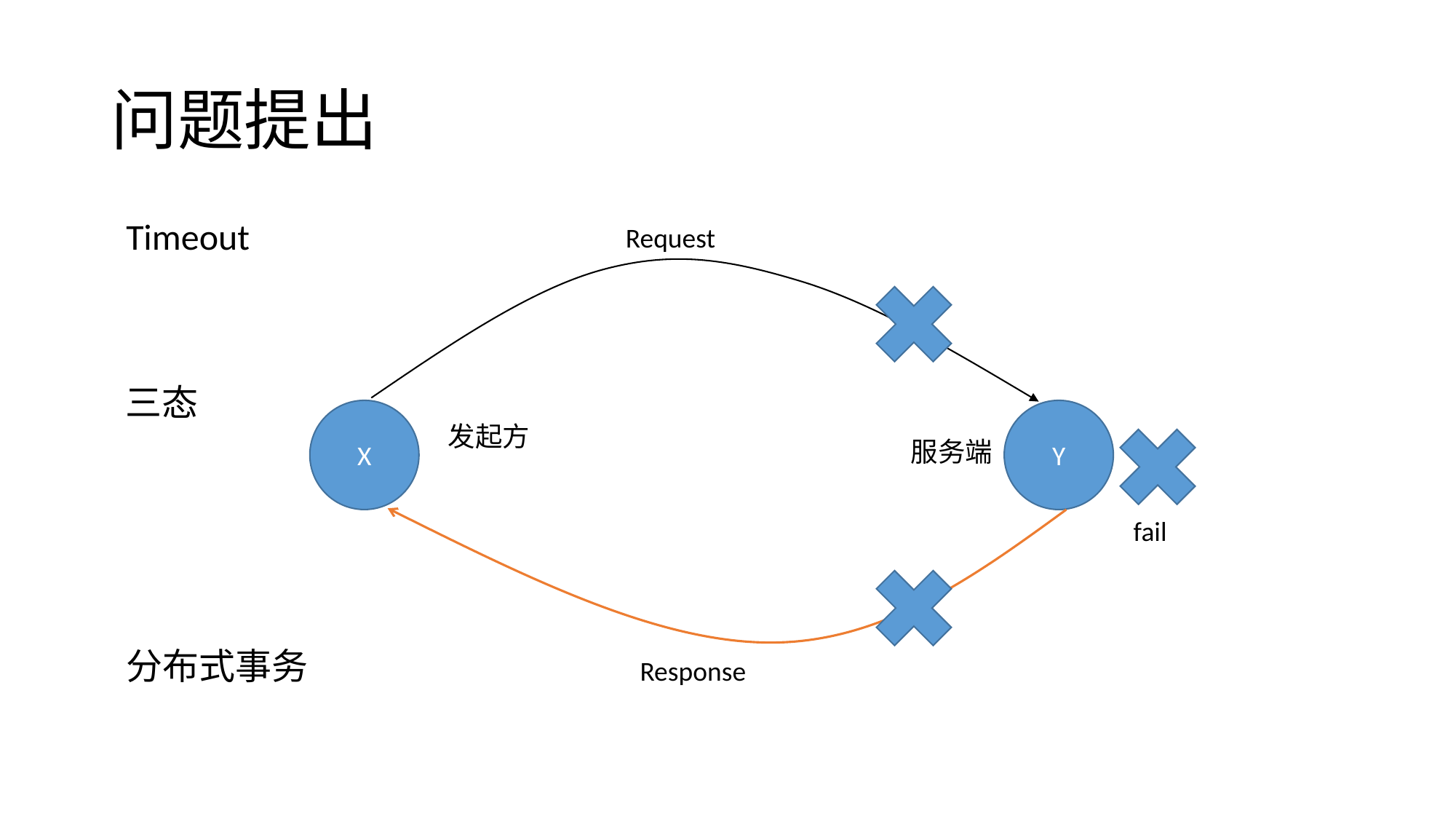

# 问题提出
Timeout
Request

三态
X
Y

发起方
服务端

fail

分布式事务
Response